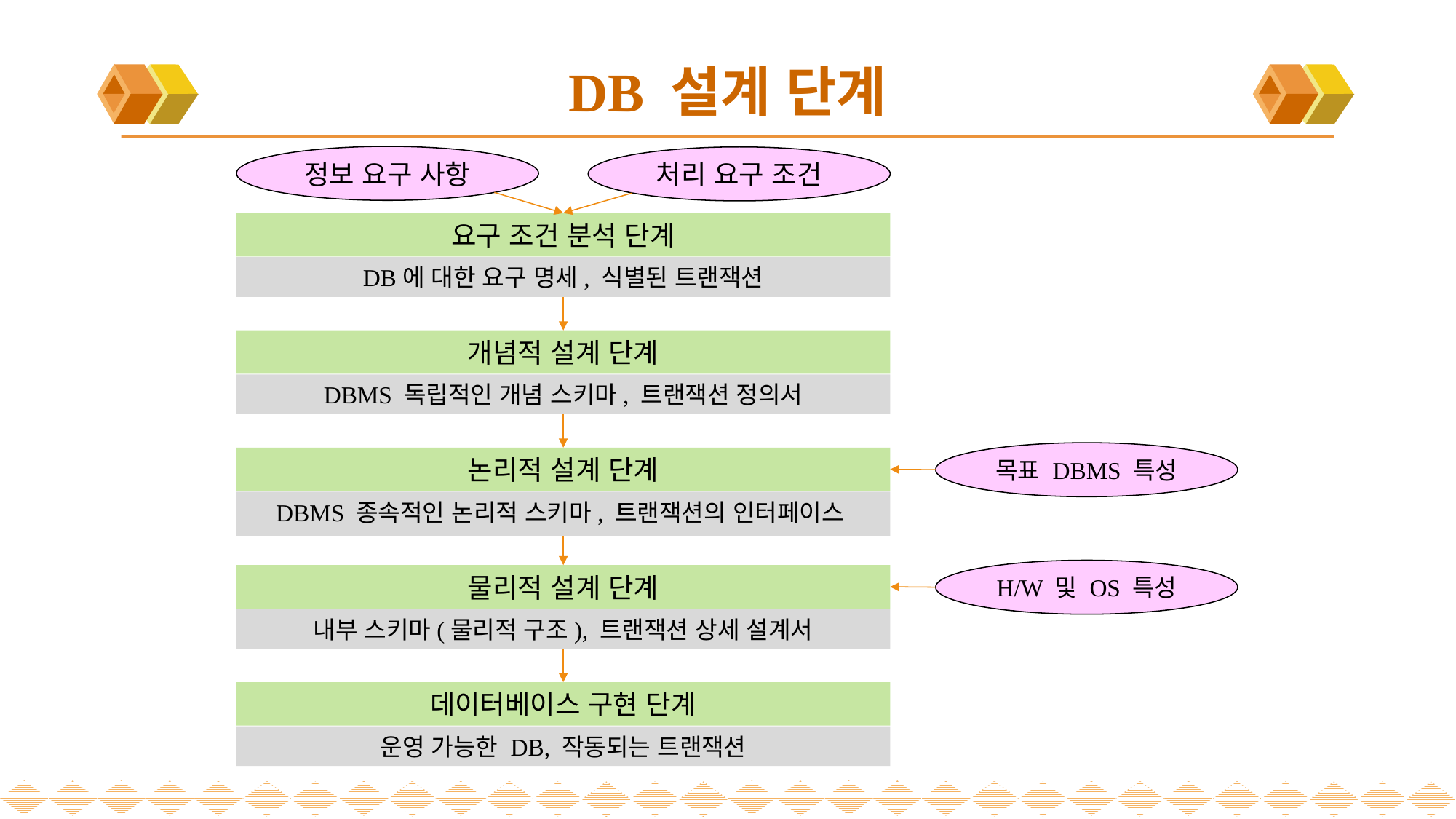

# DB 설계 단계
정보 요구 사항
처리 요구 조건
요구 조건 분석 단계
DB에 대한 요구 명세, 식별된 트랜잭션
개념적 설계 단계
DBMS 독립적인 개념 스키마, 트랜잭션 정의서
목표 DBMS 특성
논리적 설계 단계
DBMS 종속적인 논리적 스키마, 트랜잭션의 인터페이스
H/W 및 OS 특성
물리적 설계 단계
내부 스키마(물리적 구조), 트랜잭션 상세 설계서
데이터베이스 구현 단계
운영 가능한 DB, 작동되는 트랜잭션